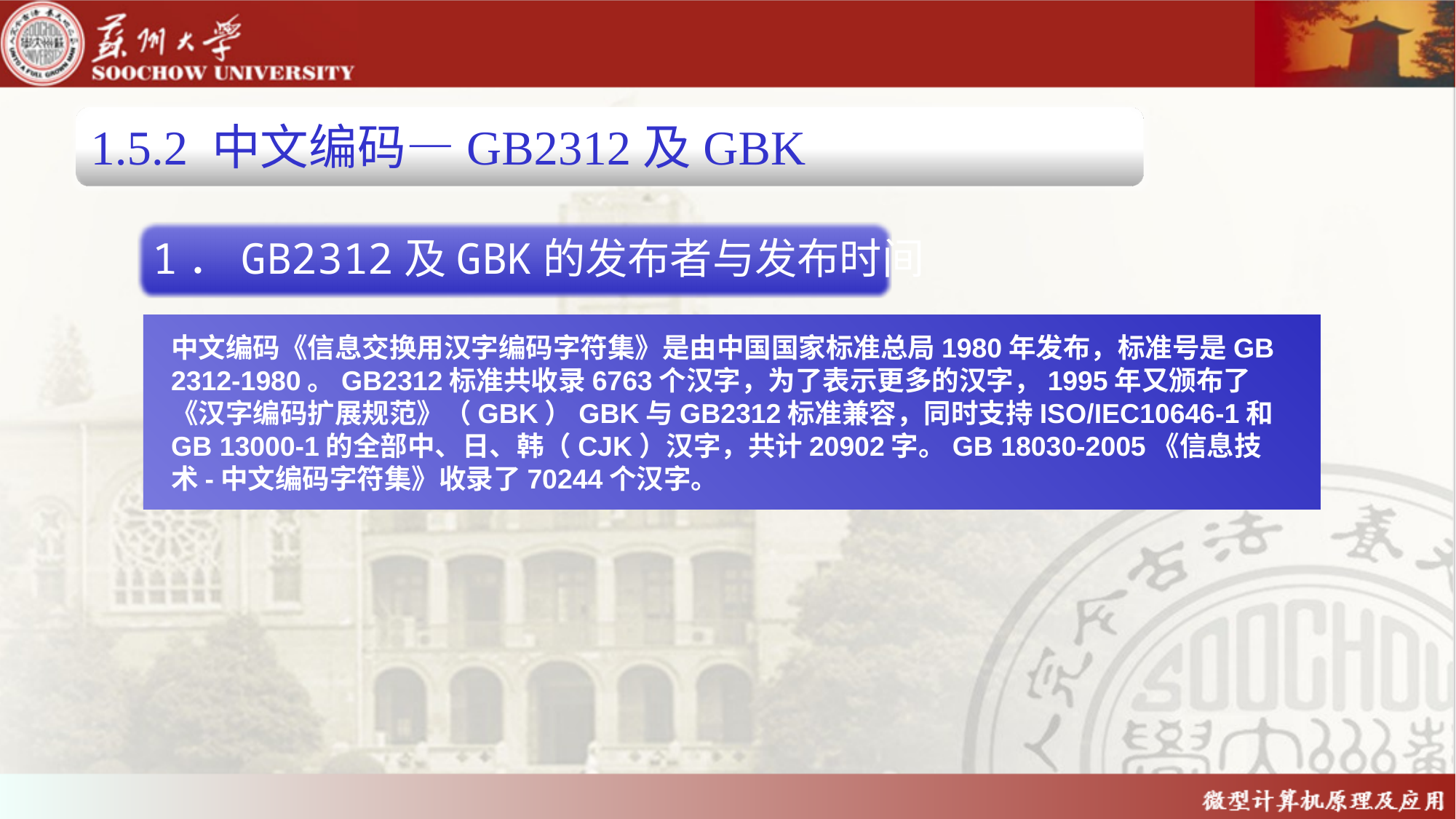

1.5.2 中文编码—GB2312及GBK

1．GB2312及GBK的发布者与发布时间

中文编码《信息交换用汉字编码字符集》是由中国国家标准总局1980年发布，标准号是GB 2312-1980。GB2312标准共收录6763个汉字，为了表示更多的汉字，1995年又颁布了《汉字编码扩展规范》（GBK）GBK与GB2312标准兼容，同时支持ISO/IEC10646-1和GB 13000-1的全部中、日、韩（CJK）汉字，共计20902字。GB 18030-2005《信息技术-中文编码字符集》收录了70244个汉字。